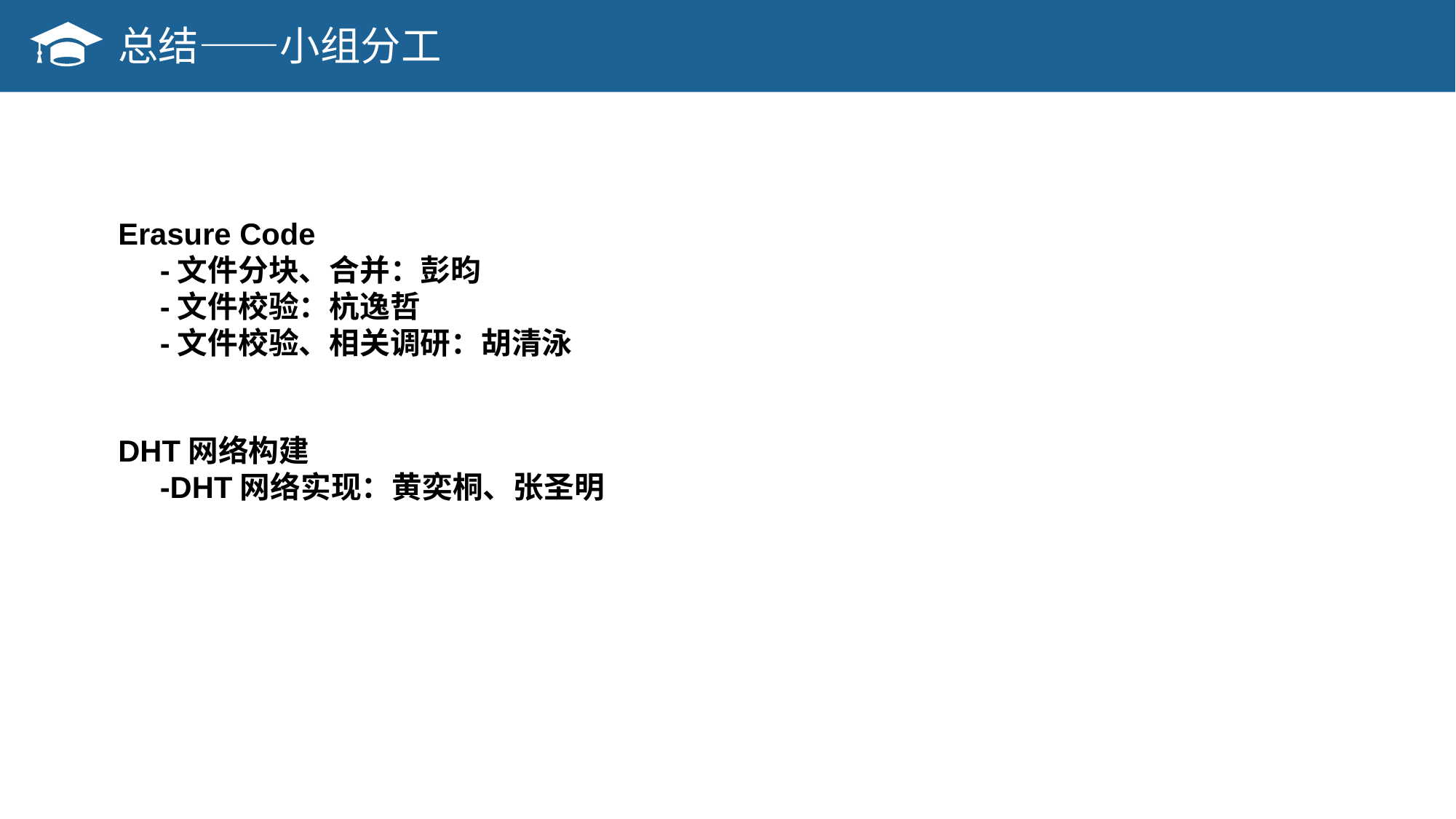

总结——小组分工

Erasure Code
     -文件分块、合并：彭昀
     -文件校验：杭逸哲
     -文件校验、相关调研：胡清泳
DHT网络构建
     -DHT网络实现：黄奕桐、张圣明